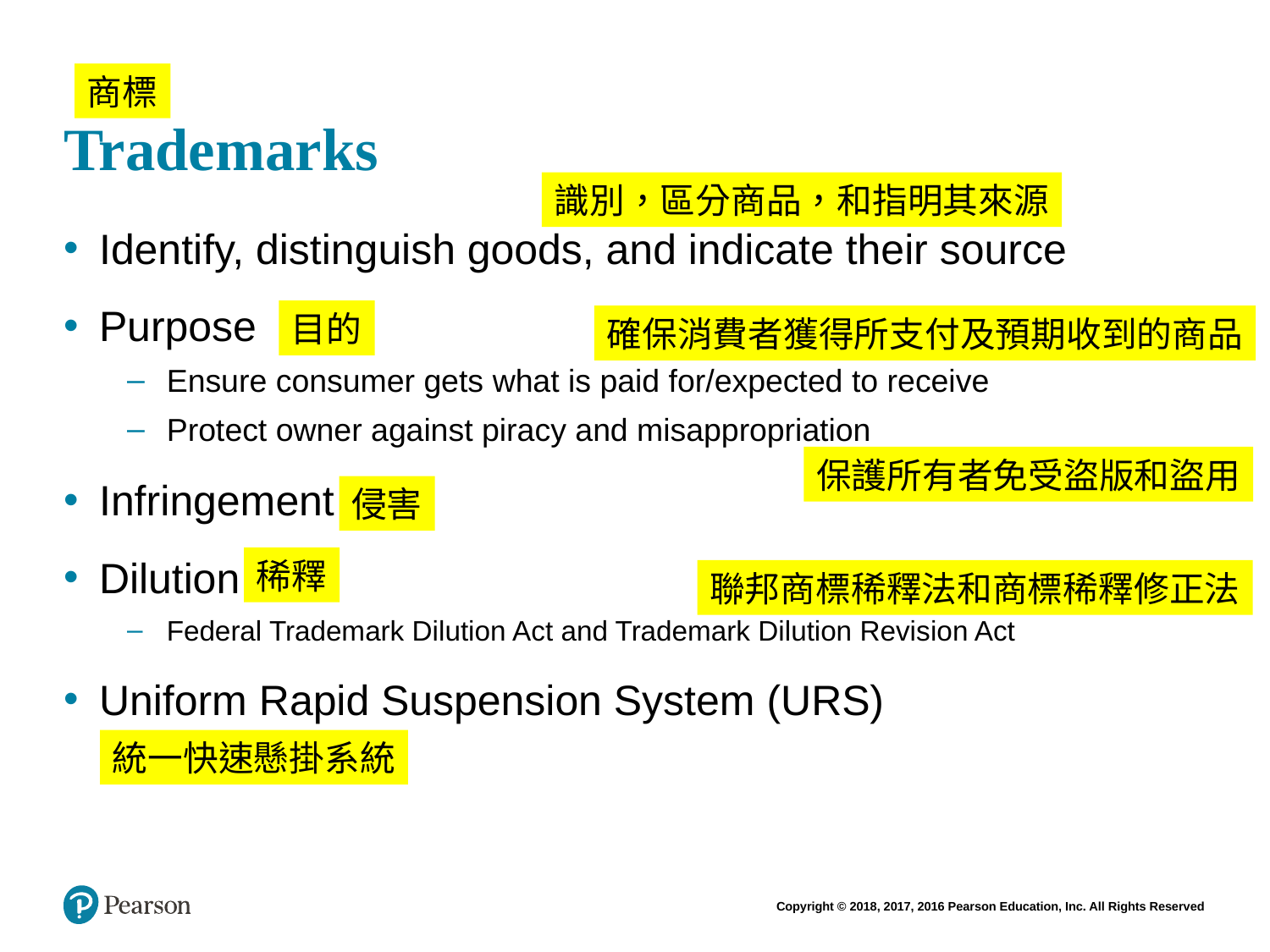

# Trademarks
商標
識別，區分商品，和指明其來源
Identify, distinguish goods, and indicate their source
Purpose
Ensure consumer gets what is paid for/expected to receive
Protect owner against piracy and misappropriation
Infringement
Dilution
Federal Trademark Dilution Act and Trademark Dilution Revision Act
Uniform Rapid Suspension System (URS)
目的
確保消費者獲得所支付及預期收到的商品
保護所有者免受盜版和盜用
侵害
稀釋
聯邦商標稀釋法和商標稀釋修正法
統一快速懸掛系統